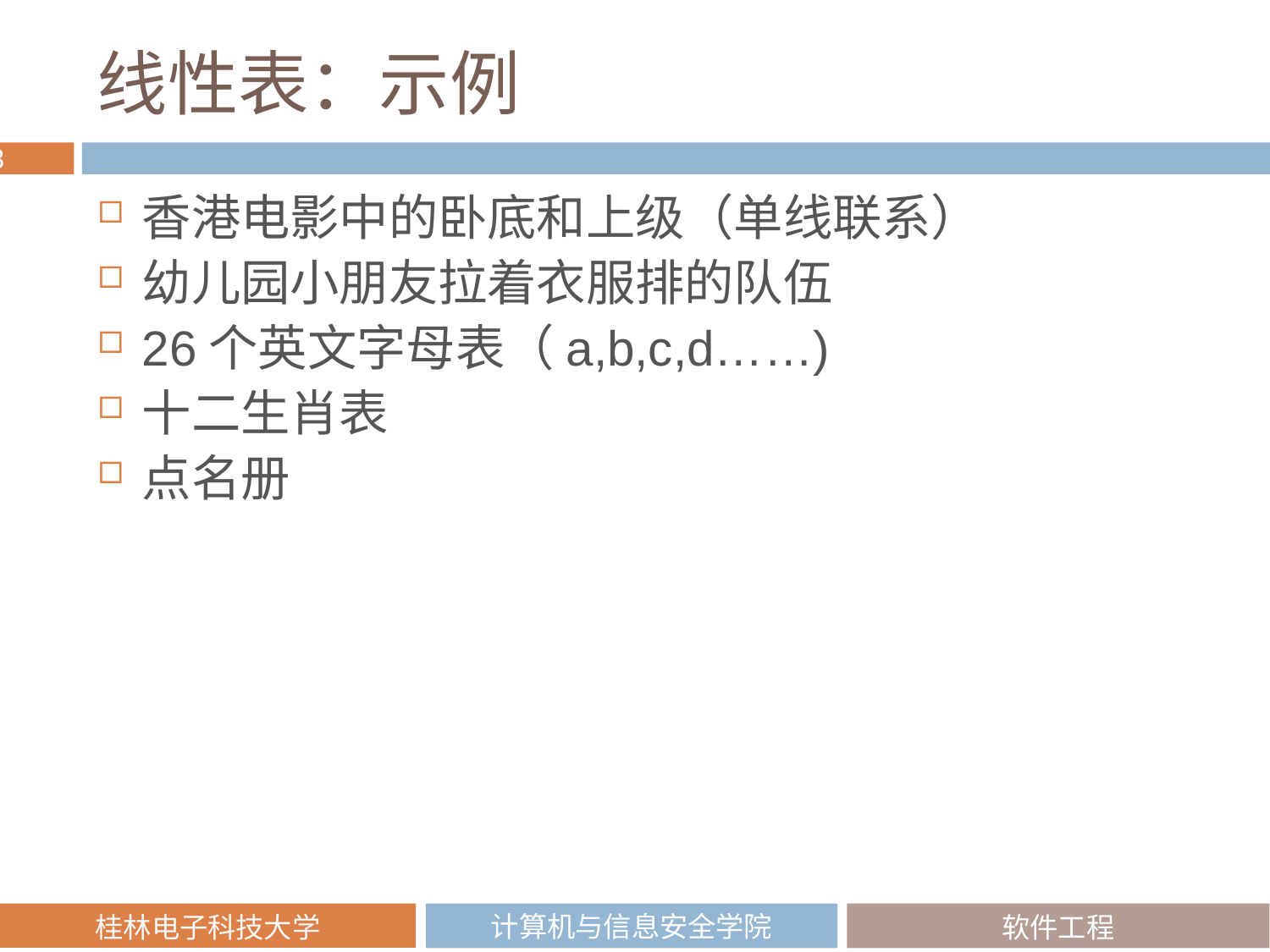

# 线性表：示例
香港电影中的卧底和上级（单线联系）
幼儿园小朋友拉着衣服排的队伍
26个英文字母表（a,b,c,d……)
十二生肖表
点名册